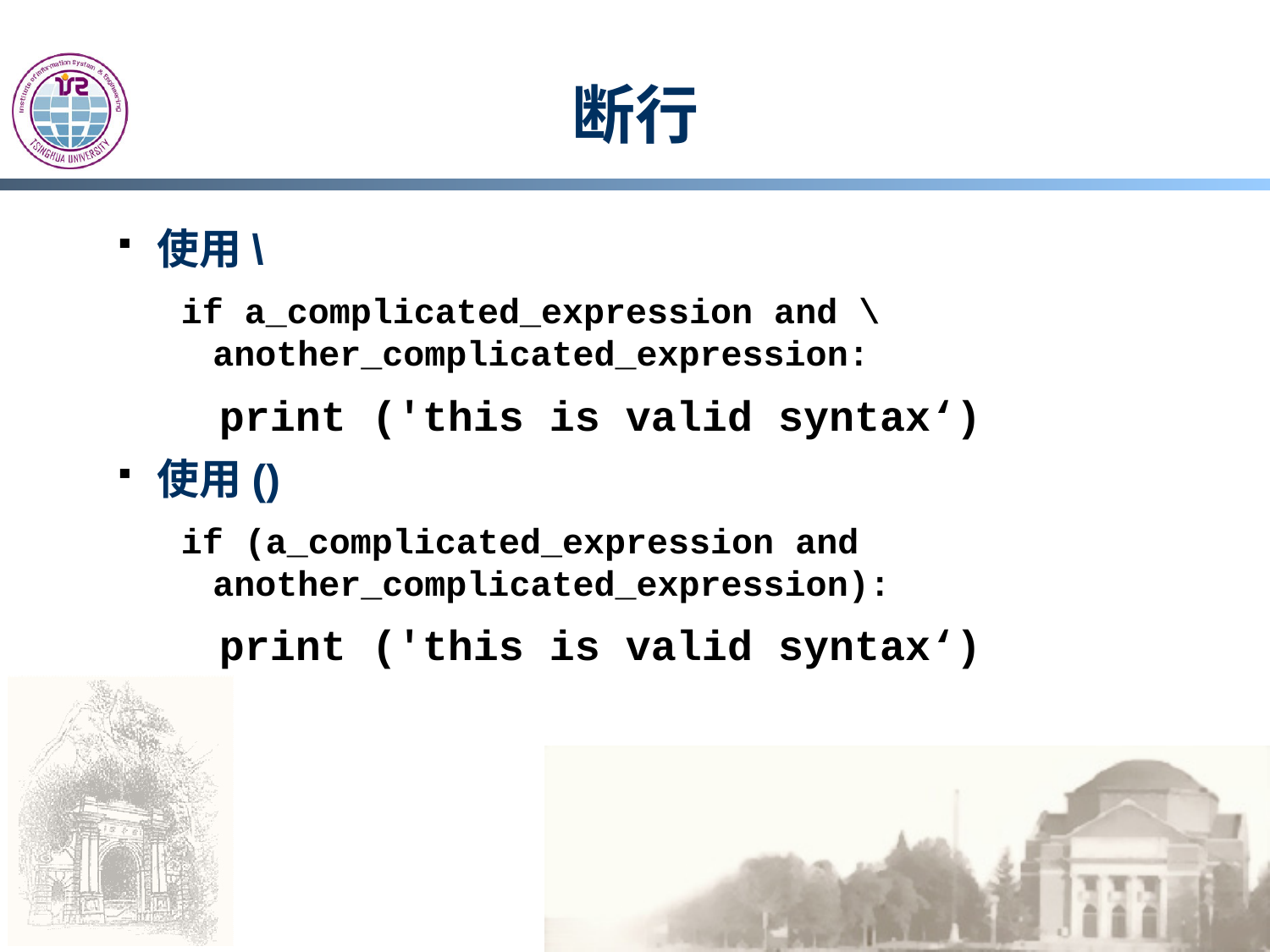

# 断行
使用\
if a_complicated_expression and \ another_complicated_expression:
    print ('this is valid syntax‘)
使用()
if (a_complicated_expression and another_complicated_expression):
    print ('this is valid syntax‘)